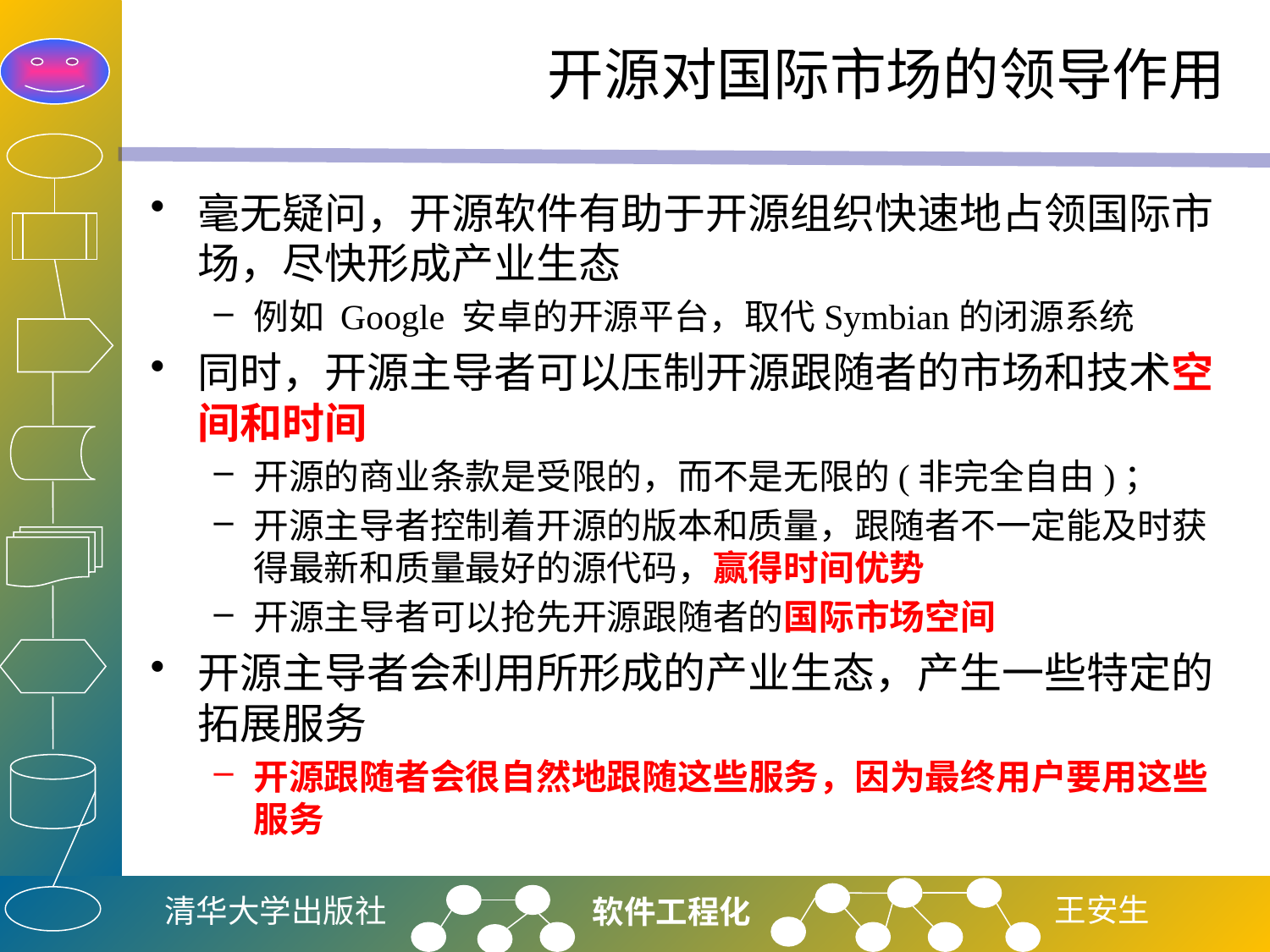

# 开源对国际市场的领导作用
毫无疑问，开源软件有助于开源组织快速地占领国际市场，尽快形成产业生态
例如 Google 安卓的开源平台，取代Symbian的闭源系统
同时，开源主导者可以压制开源跟随者的市场和技术空间和时间
开源的商业条款是受限的，而不是无限的(非完全自由)；
开源主导者控制着开源的版本和质量，跟随者不一定能及时获得最新和质量最好的源代码，赢得时间优势
开源主导者可以抢先开源跟随者的国际市场空间
开源主导者会利用所形成的产业生态，产生一些特定的拓展服务
开源跟随者会很自然地跟随这些服务，因为最终用户要用这些服务